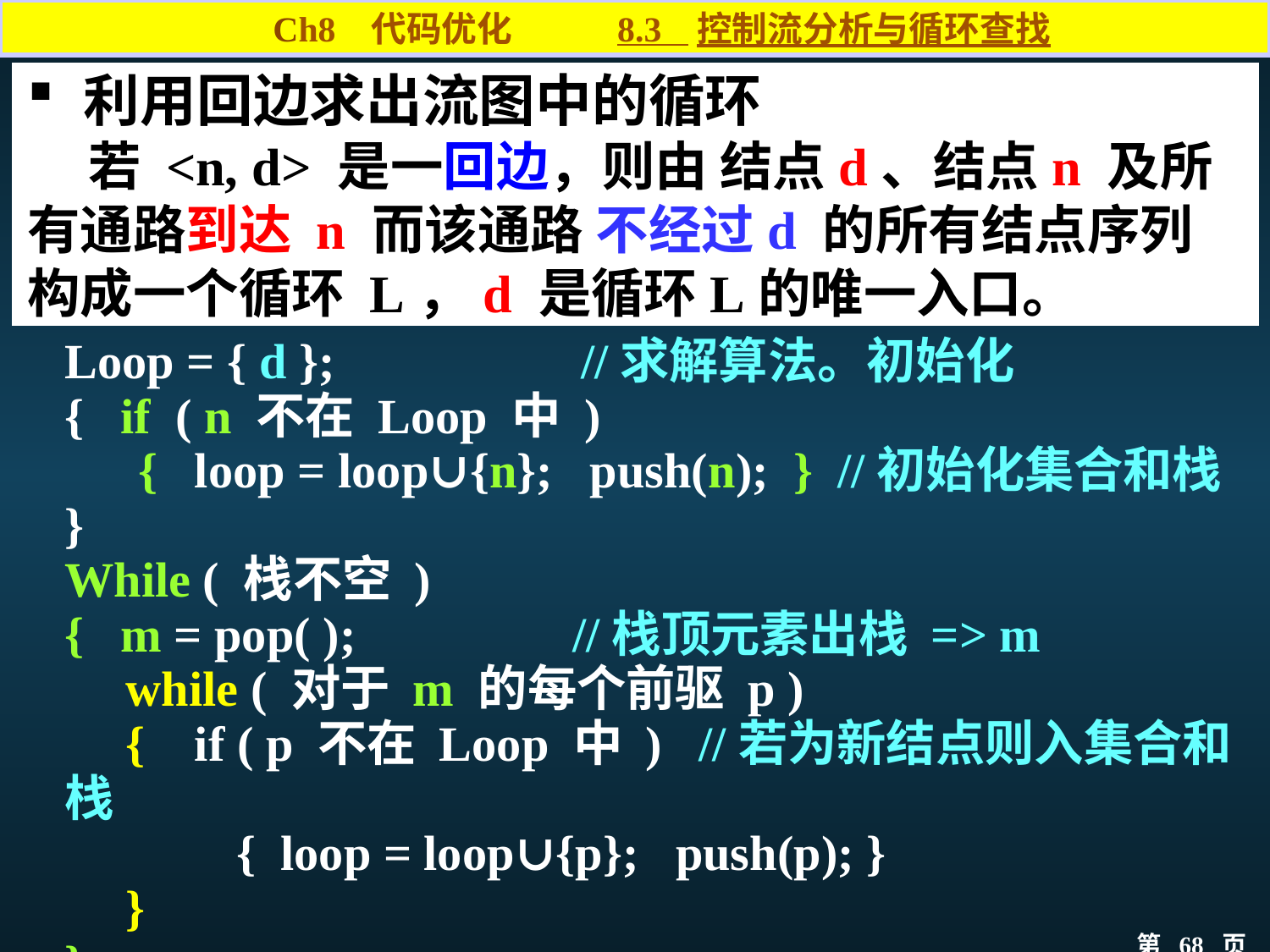

Ch8   代码优化            8.3   控制流分析与循环查找
 利用回边求出流图中的循环
    若 <n, d> 是一回边，则由 结点d、结点n 及所有通路到达 n 而该通路 不经过d 的所有结点序列构成一个循环 L，d 是循环L的唯一入口。
Loop = { d };	           //求解算法。初始化
{   if  ( n 不在 Loop 中 )
      {   loop = loop∪{n};   push(n);  }  //初始化集合和栈
}
While ( 栈不空 )
{   m = pop( );		//栈顶元素出栈 => m
     while ( 对于 m 的每个前驱 p )
     {    if ( p 不在 Loop 中 )   //若为新结点则入集合和栈
              {  loop = loop∪{p};   push(p); }
     }
}